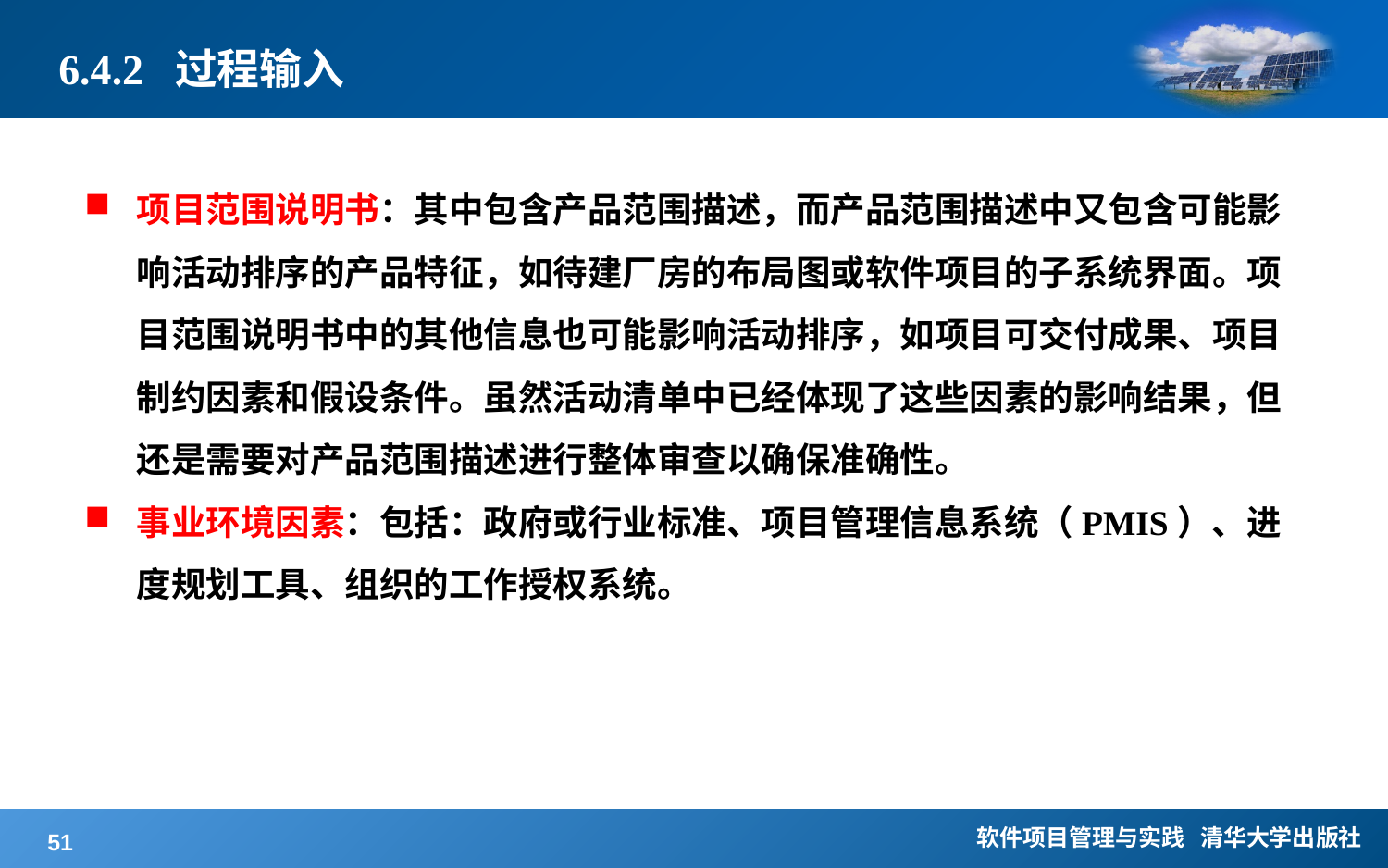

# 6.4.2  过程输入
项目范围说明书：其中包含产品范围描述，而产品范围描述中又包含可能影响活动排序的产品特征，如待建厂房的布局图或软件项目的子系统界面。项目范围说明书中的其他信息也可能影响活动排序，如项目可交付成果、项目制约因素和假设条件。虽然活动清单中已经体现了这些因素的影响结果，但还是需要对产品范围描述进行整体审查以确保准确性。
事业环境因素：包括：政府或行业标准、项目管理信息系统（PMIS）、进度规划工具、组织的工作授权系统。